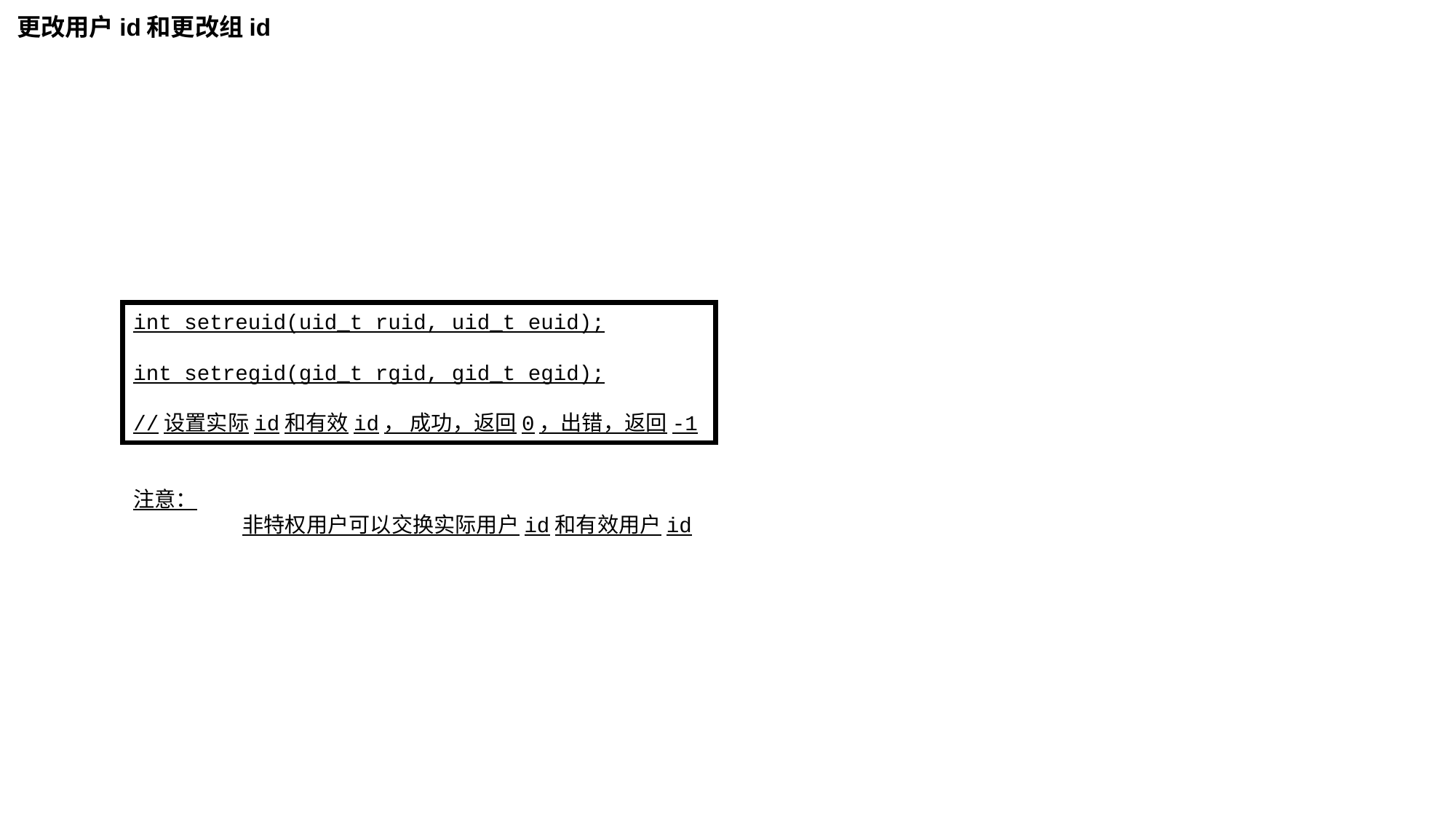

更改用户id和更改组id
int setreuid(uid_t ruid, uid_t euid);

int setregid(gid_t rgid, gid_t egid);

//设置实际id和有效id， 成功，返回0，出错，返回-1

注意：
	非特权用户可以交换实际用户id和有效用户id